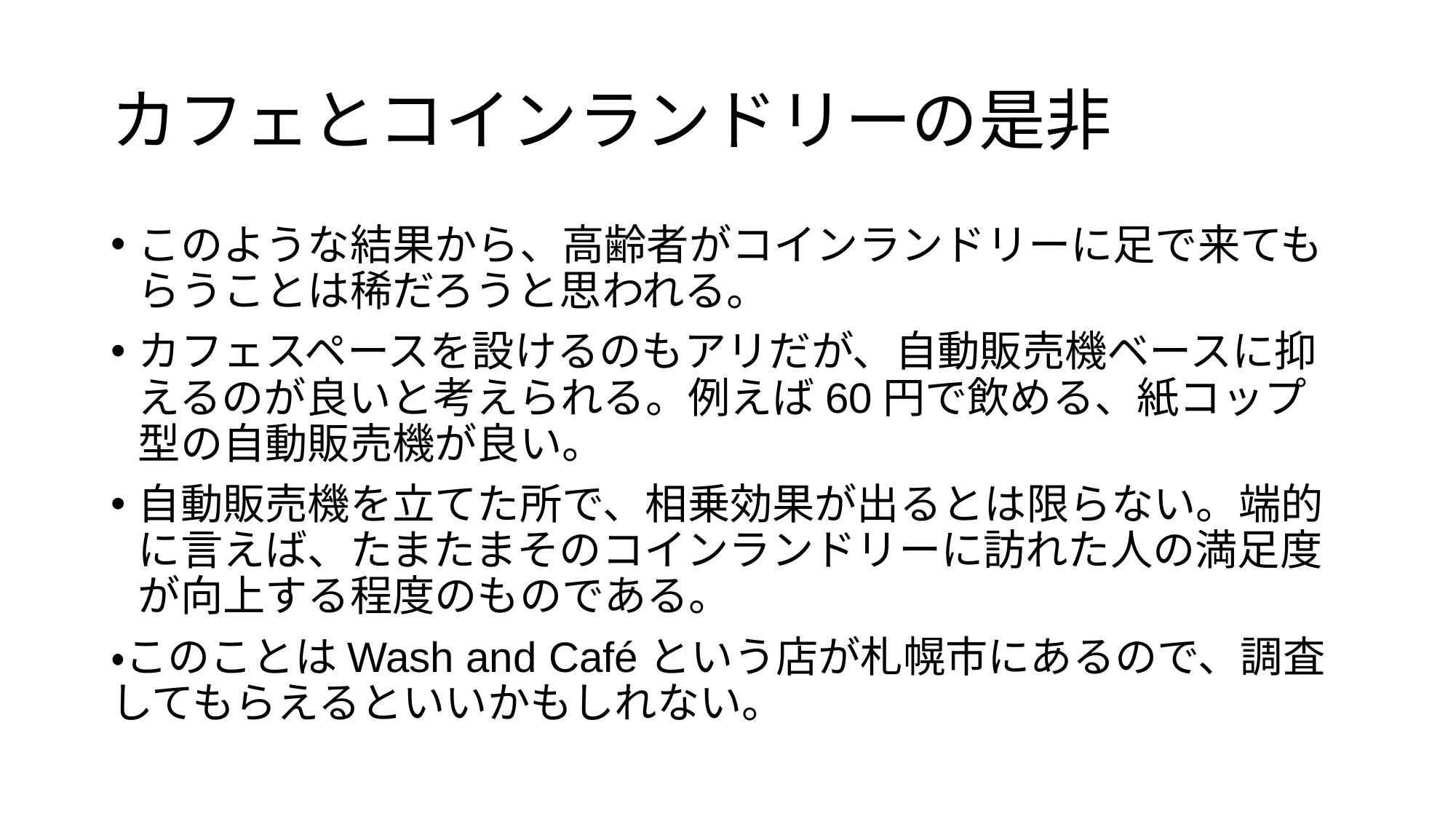

# カフェとコインランドリーの是非
このような結果から、高齢者がコインランドリーに足で来てもらうことは稀だろうと思われる。
カフェスペースを設けるのもアリだが、自動販売機ベースに抑えるのが良いと考えられる。例えば60円で飲める、紙コップ型の自動販売機が良い。
自動販売機を立てた所で、相乗効果が出るとは限らない。端的に言えば、たまたまそのコインランドリーに訪れた人の満足度が向上する程度のものである。
・このことはWash and Caféという店が札幌市にあるので、調査してもらえるといいかもしれない。